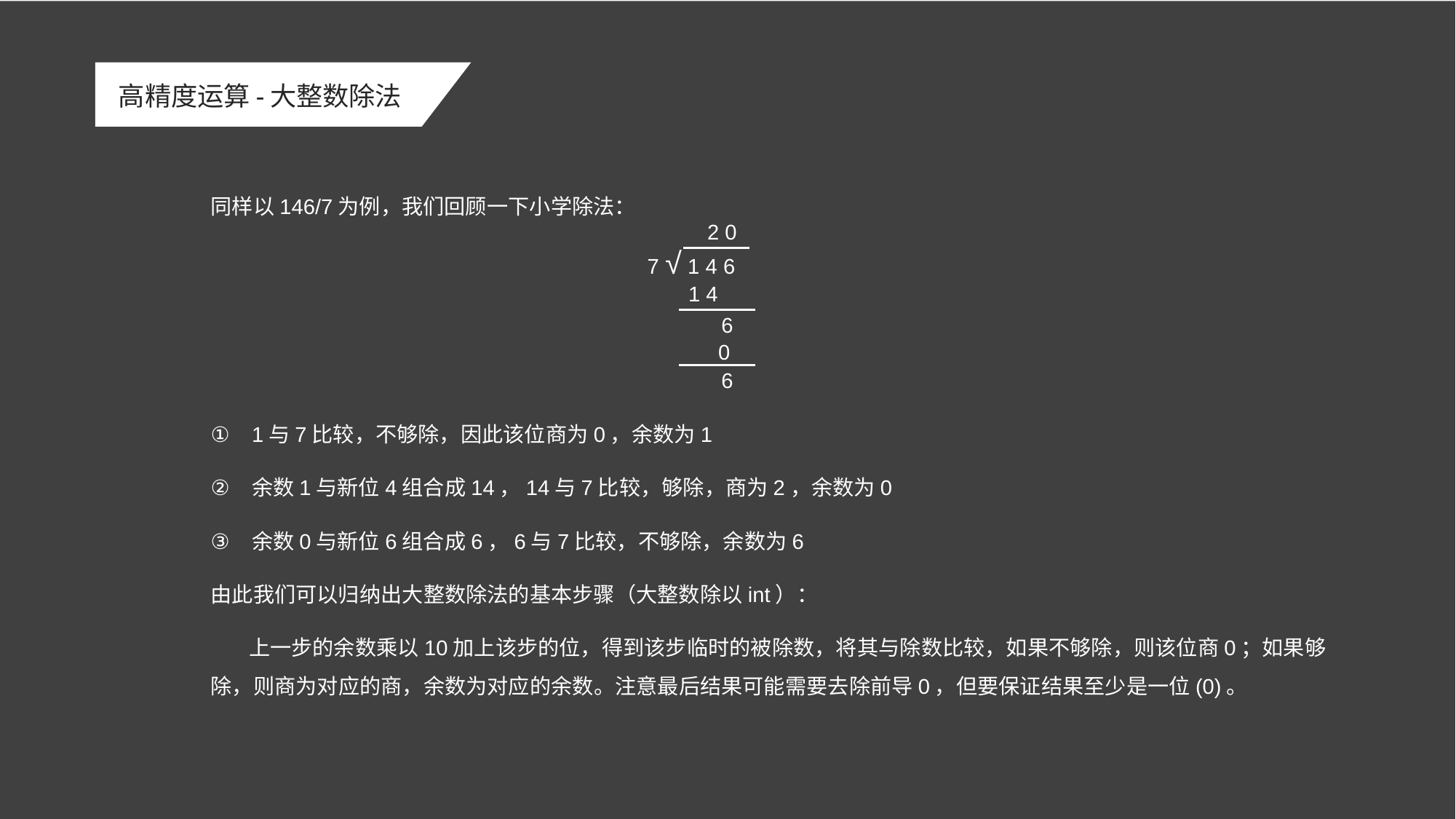

# 高精度运算-大整数除法

同样以146/7为例，我们回顾一下小学除法：
				          2 0
				7 √ 1 4 6
			                         1 4
				           6
			                              0
				           6
1与7比较，不够除，因此该位商为0，余数为1
余数1与新位4组合成14，14与7比较，够除，商为2，余数为0
余数0与新位6组合成6，6与7比较，不够除，余数为6
由此我们可以归纳出大整数除法的基本步骤（大整数除以int）：
       上一步的余数乘以10加上该步的位，得到该步临时的被除数，将其与除数比较，如果不够除，则该位商0；如果够除，则商为对应的商，余数为对应的余数。注意最后结果可能需要去除前导0，但要保证结果至少是一位(0)。